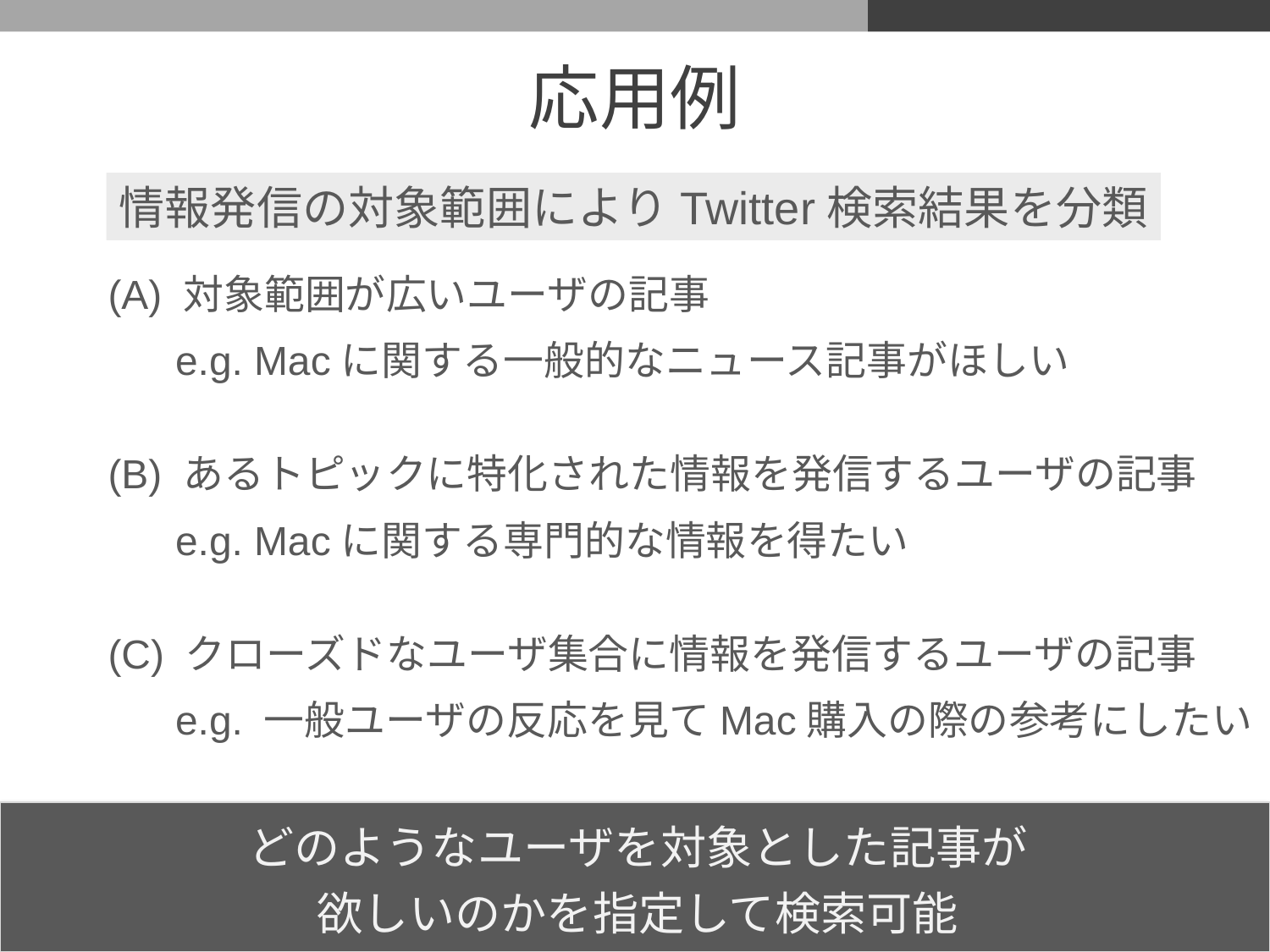

# 応用例
情報発信の対象範囲によりTwitter検索結果を分類

(A) 対象範囲が広いユーザの記事
      e.g. Macに関する一般的なニュース記事がほしい

(B) あるトピックに特化された情報を発信するユーザの記事
      e.g. Macに関する専門的な情報を得たい

(C) クローズドなユーザ集合に情報を発信するユーザの記事
      e.g. 一般ユーザの反応を見てMac購入の際の参考にしたい
どのようなユーザを対象とした記事が
欲しいのかを指定して検索可能